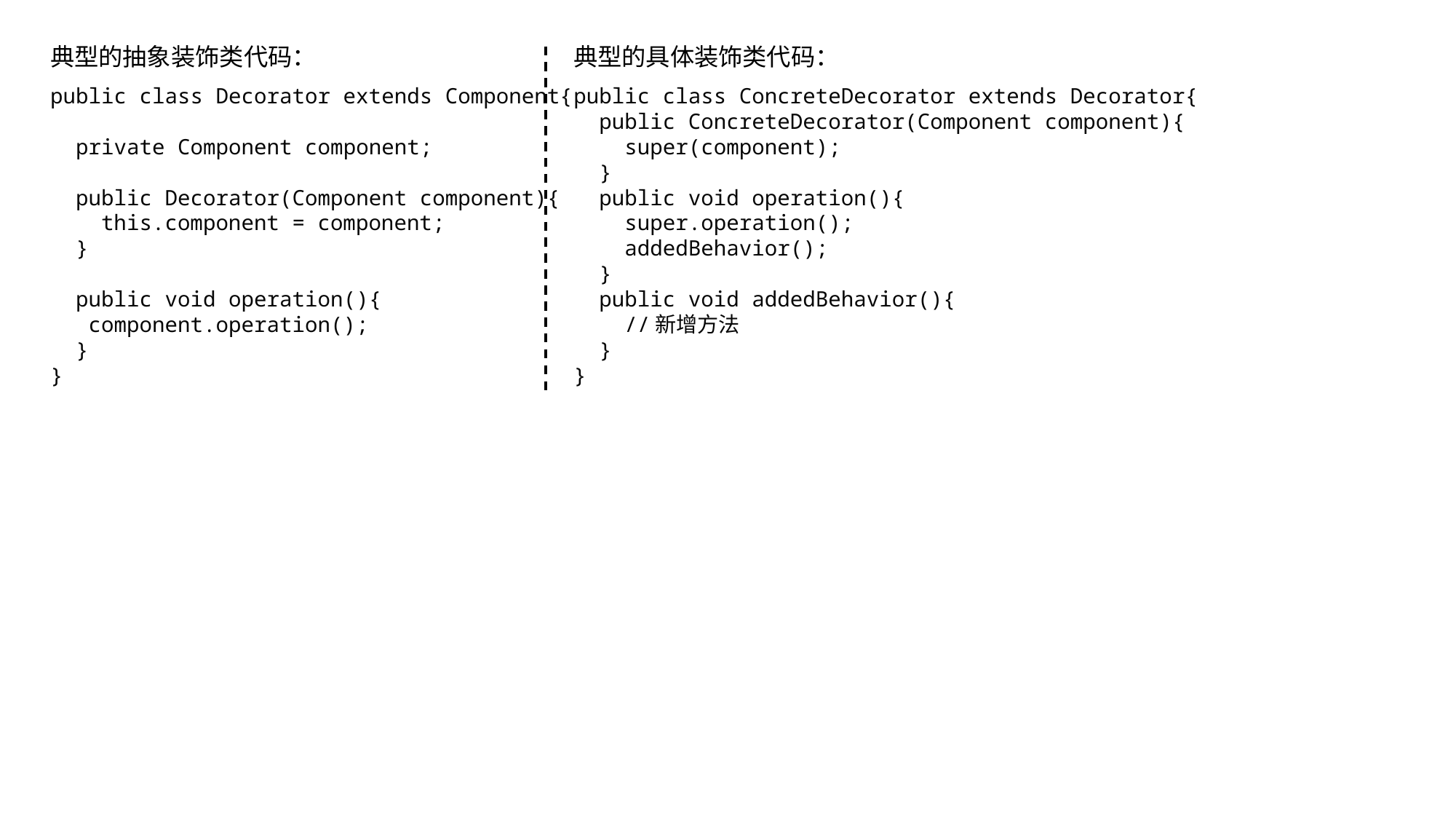

典型的抽象装饰类代码：
public class Decorator extends Component{

  private Component component;

  public Decorator(Component component){
    this.component = component;
  }

  public void operation(){
   component.operation();
  }
}
典型的具体装饰类代码：
public class ConcreteDecorator extends Decorator{
  public ConcreteDecorator(Component component){
    super(component);
  }
  public void operation(){
    super.operation();
    addedBehavior();
  }
  public void addedBehavior(){
    //新增方法
  }
}